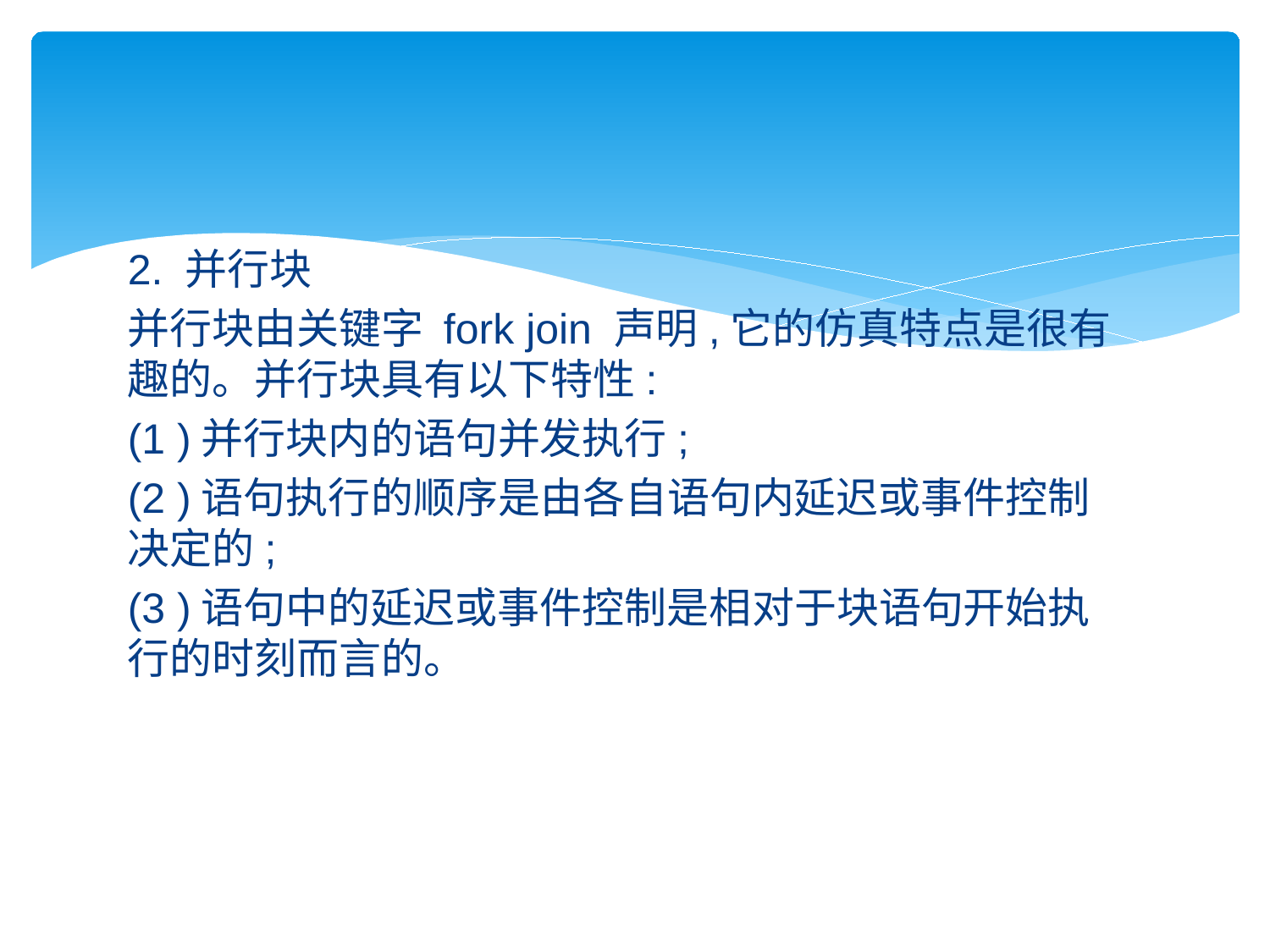

#
2. 并行块
并行块由关键字 fork join 声明,它的仿真特点是很有趣的。并行块具有以下特性:
(1 )并行块内的语句并发执行;
(2 )语句执行的顺序是由各自语句内延迟或事件控制决定的;
(3 )语句中的延迟或事件控制是相对于块语句开始执行的时刻而言的。